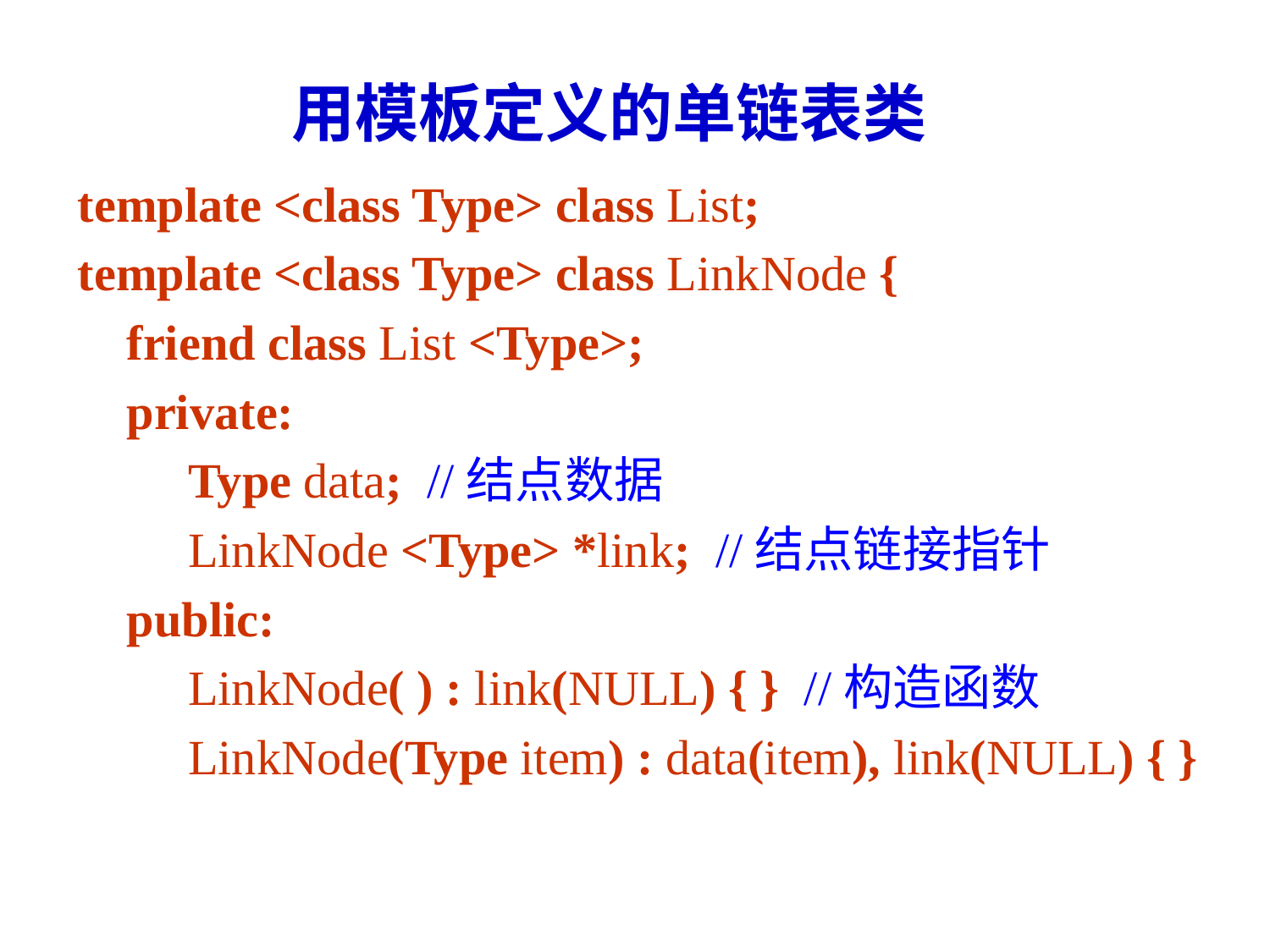

用模板定义的单链表类
template <class Type> class List;
template <class Type> class LinkNode {
    friend class List <Type>;
    private:
         Type data;  //结点数据
         LinkNode <Type> *link;  //结点链接指针
    public:
         LinkNode( ) : link(NULL) { }  //构造函数
         LinkNode(Type item) : data(item), link(NULL) { }
153